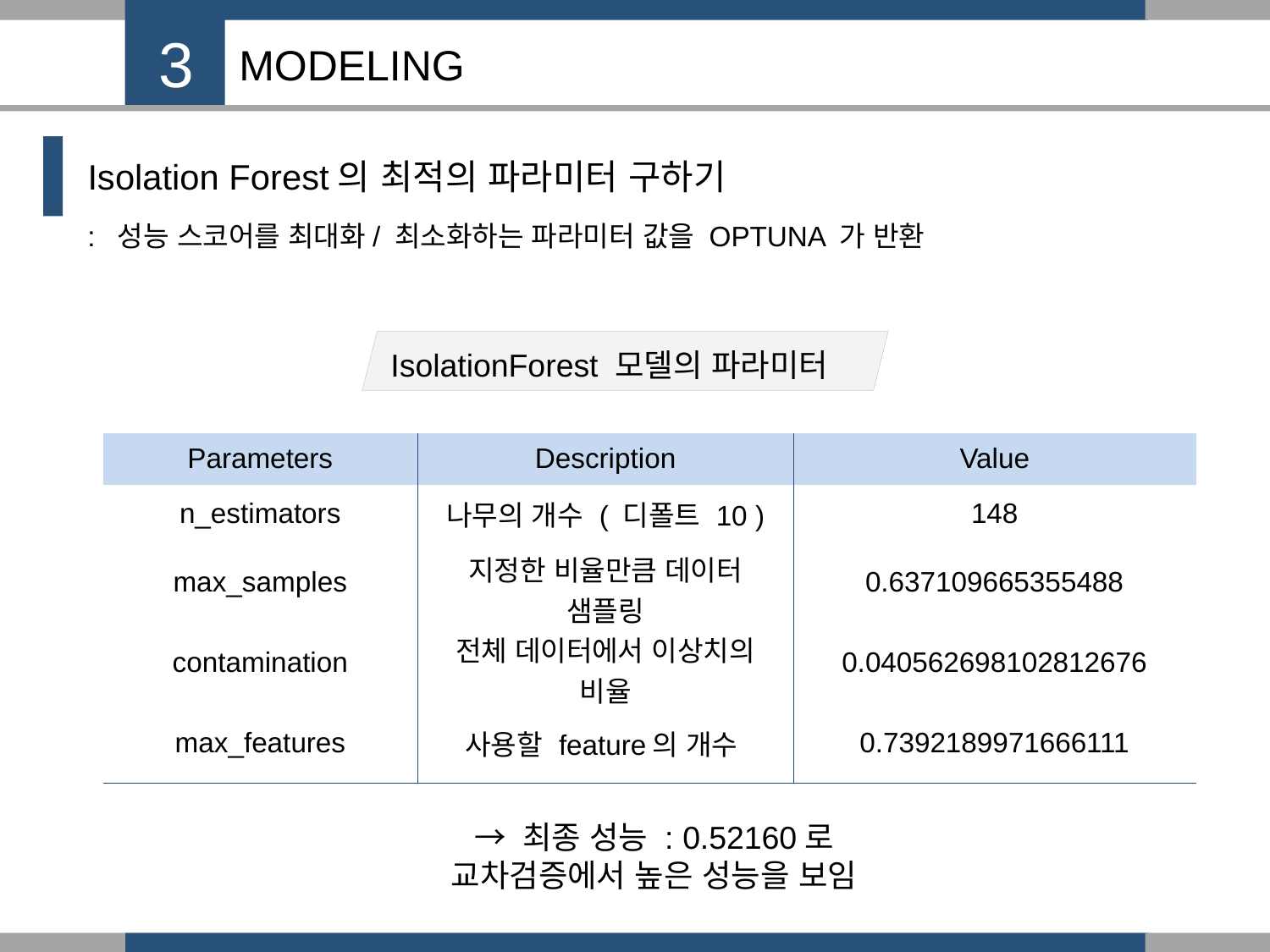

3
# MODELING
Isolation Forest의 최적의 파라미터 구하기
:  성능 스코어를 최대화/ 최소화하는 파라미터 값을 OPTUNA 가 반환

IsolationForest 모델의 파라미터
| Parameters | Description | Value |
| --- | --- | --- |
| n\_estimators | 나무의 개수 ( 디폴트 10 ) | 148 |
| max\_samples | 지정한 비율만큼 데이터 샘플링 | 0.637109665355488 |
| contamination | 전체 데이터에서 이상치의 비율 | 0.040562698102812676 |
| max\_features | 사용할 feature의 개수 | 0.7392189971666111 |
→ 최종 성능 : 0.52160로
교차검증에서 높은 성능을 보임